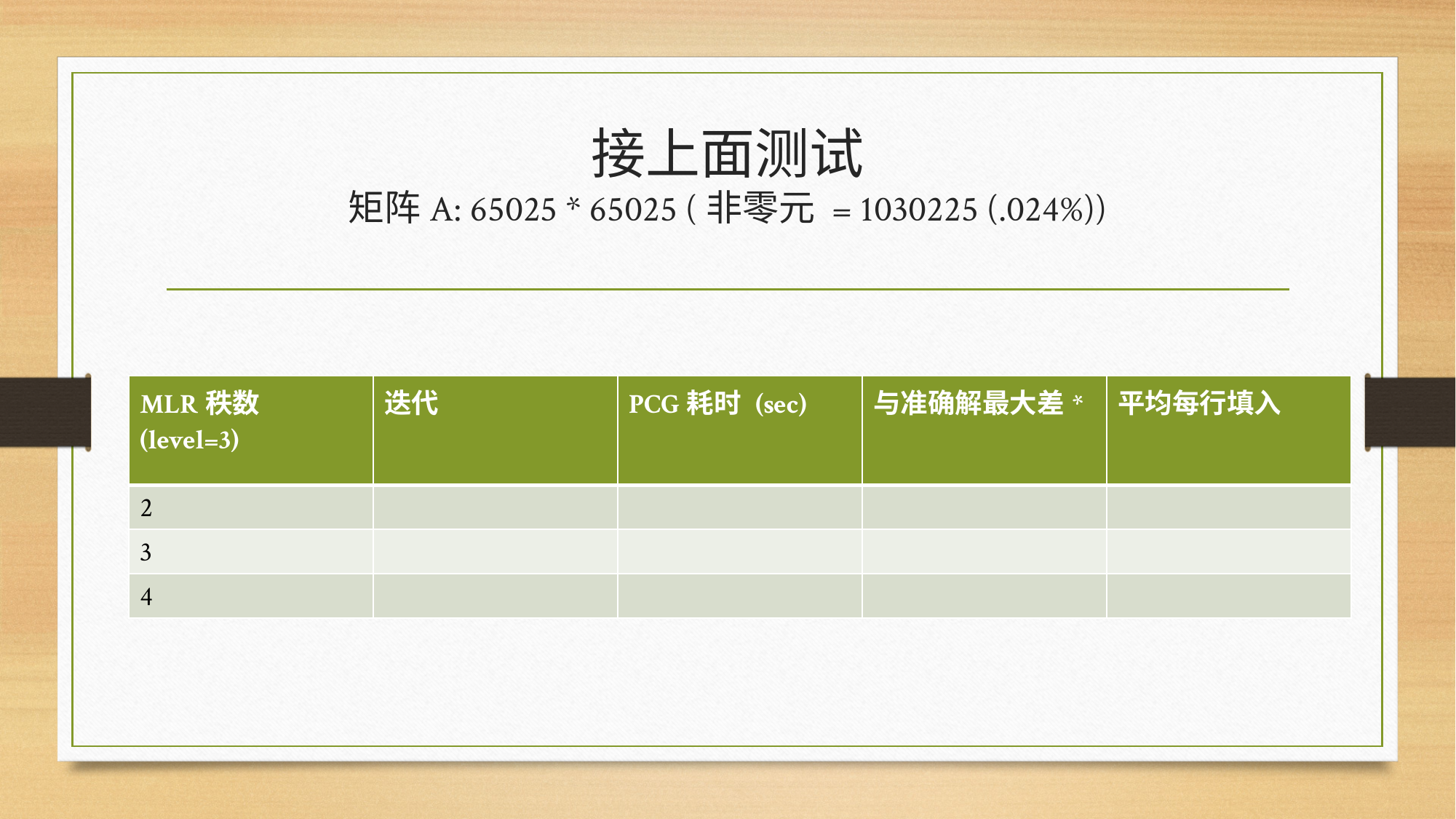

# 接上面测试 矩阵A: 65025 * 65025 (非零元 = 1030225 (.024%))

| MLR秩数(level=3) | 迭代 | PCG耗时 (sec) | 与准确解最大差\* | 平均每行填入 |
| --- | --- | --- | --- | --- |
| 2 |  |  |  |  |
| 3 |  |  |  |  |
| 4 |  |  |  |  |